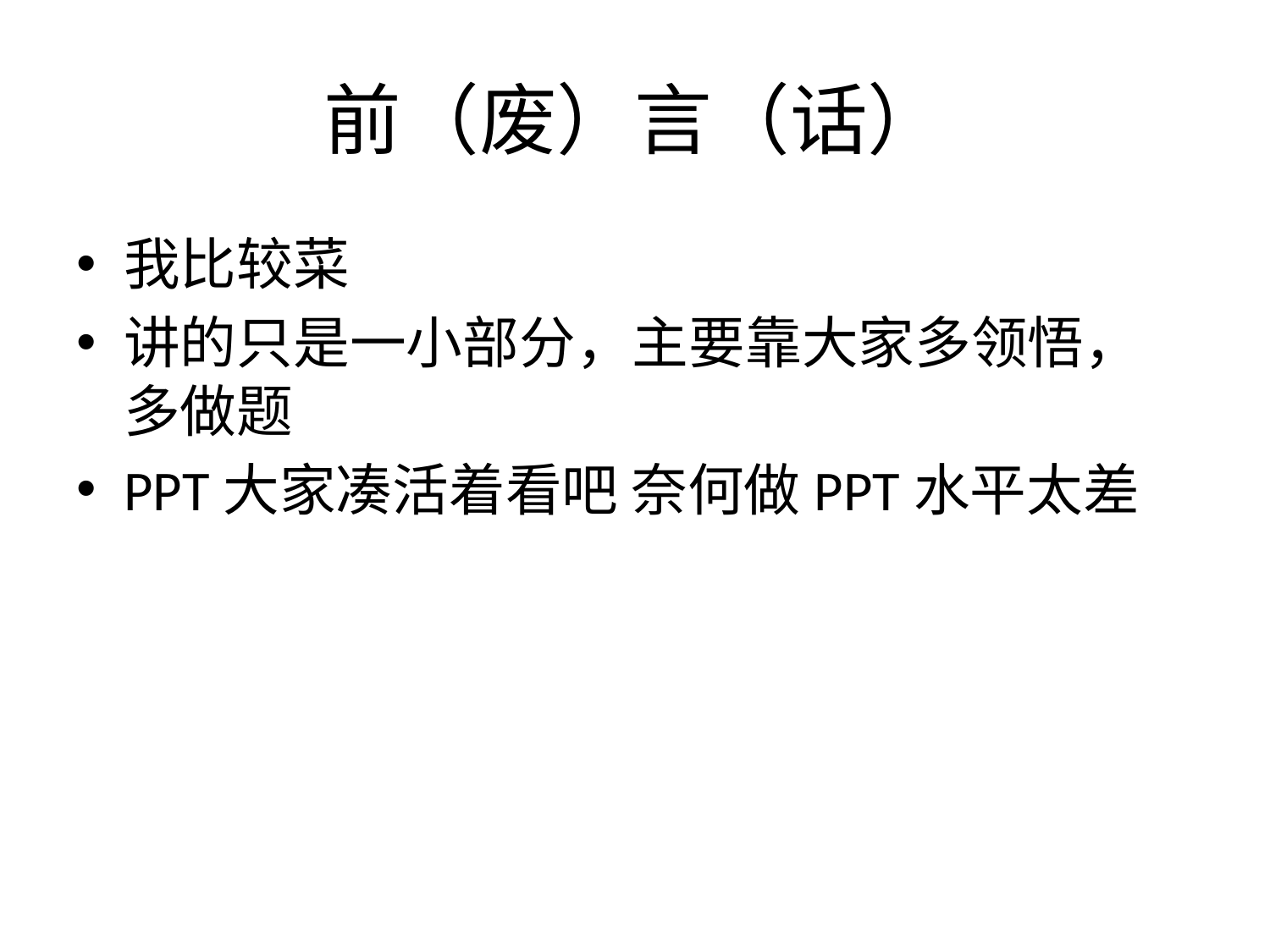

# 前（废）言（话）
我比较菜
讲的只是一小部分，主要靠大家多领悟，多做题
PPT大家凑活着看吧 奈何做PPT水平太差